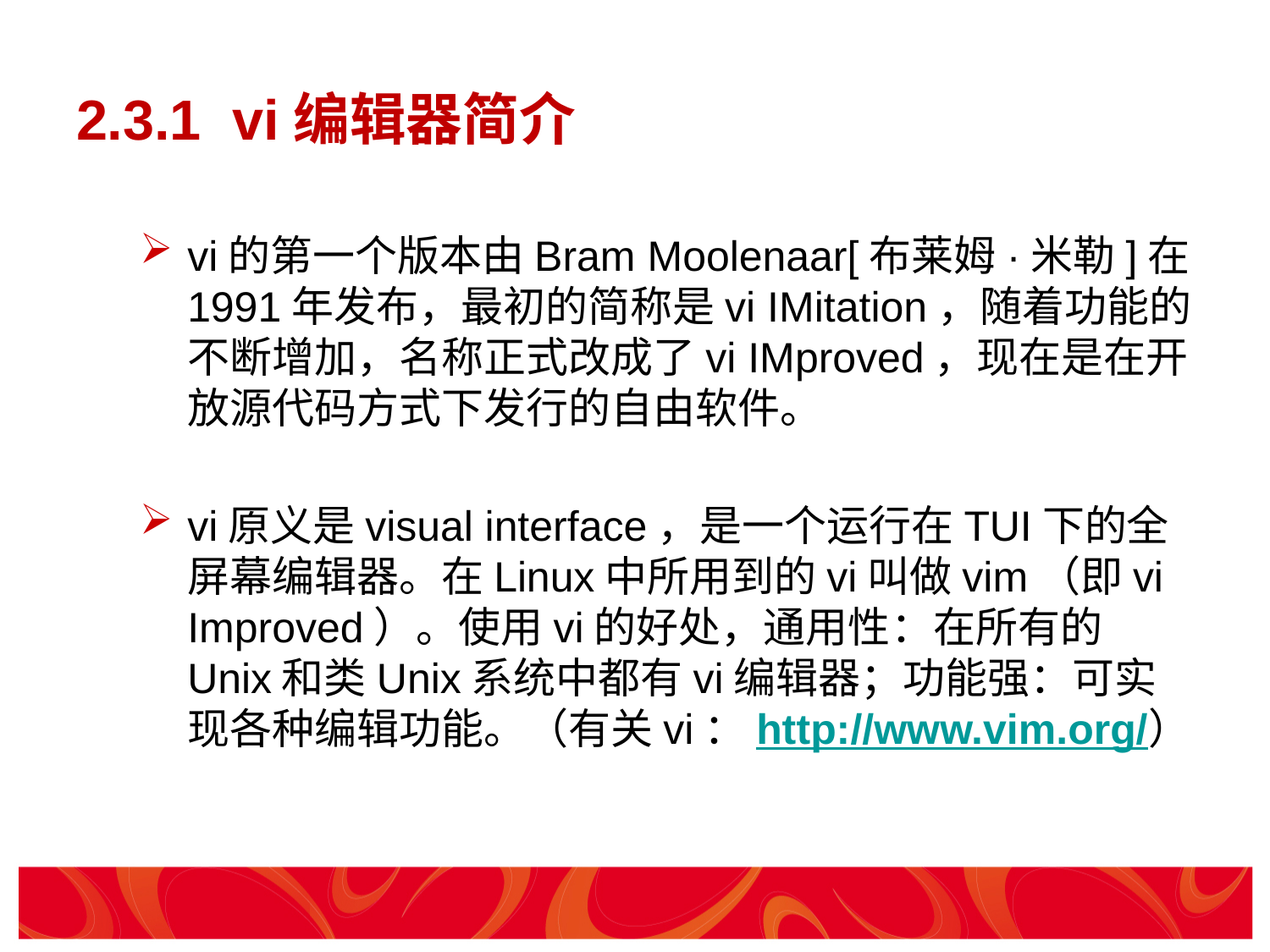

# 2.3.1  vi编辑器简介
vi的第一个版本由Bram Moolenaar[布莱姆·米勒]在1991年发布，最初的简称是vi IMitation，随着功能的不断增加，名称正式改成了vi IMproved，现在是在开放源代码方式下发行的自由软件。

vi原义是visual interface，是一个运行在TUI下的全屏幕编辑器。在Linux中所用到的vi叫做vim（即vi Improved）。使用vi的好处，通用性：在所有的Unix和类Unix系统中都有vi编辑器；功能强：可实现各种编辑功能。（有关vi：http://www.vim.org/）